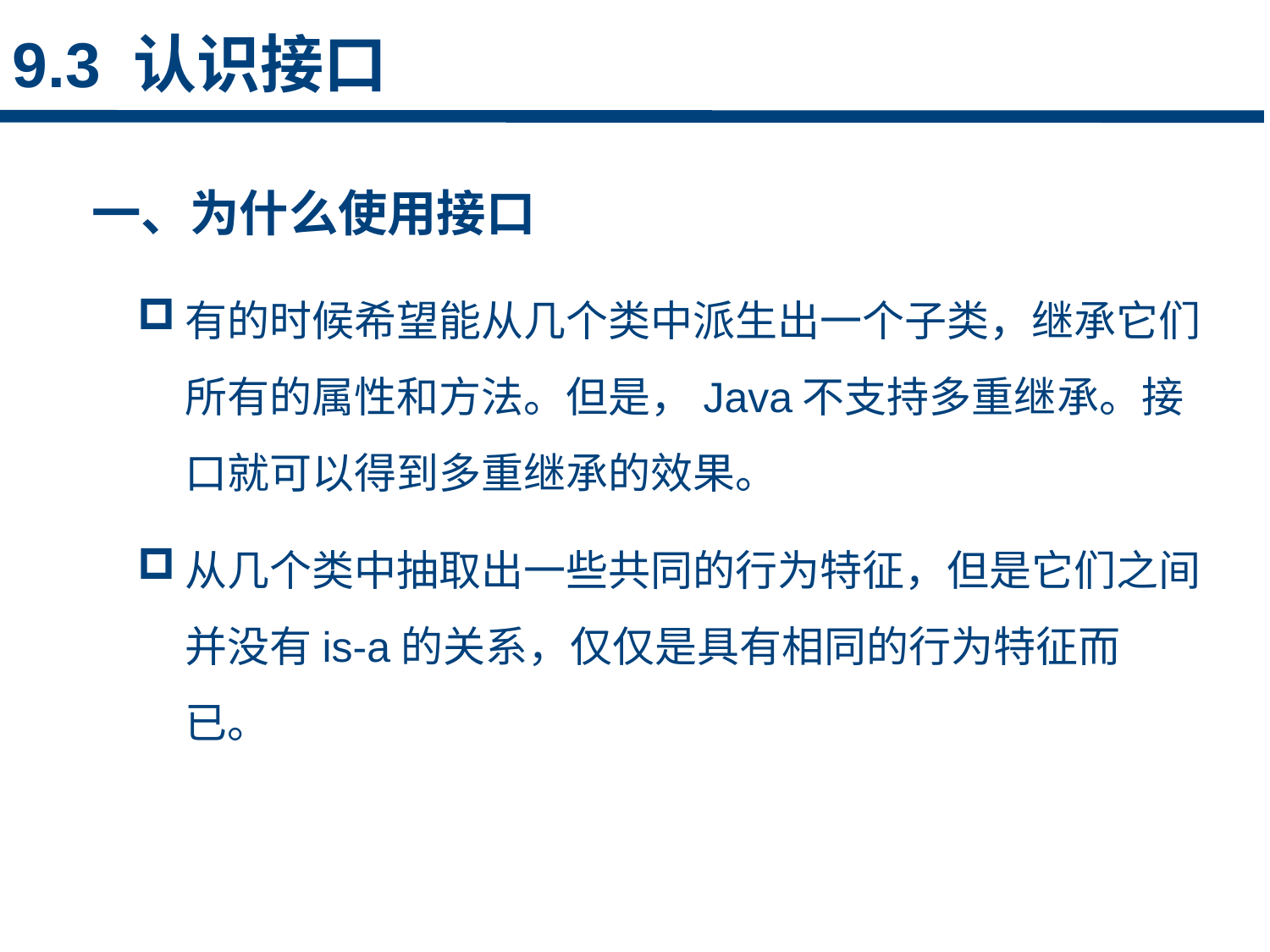

9.3 认识接口
一、为什么使用接口
有的时候希望能从几个类中派生出一个子类，继承它们所有的属性和方法。但是，Java不支持多重继承。接口就可以得到多重继承的效果。
从几个类中抽取出一些共同的行为特征，但是它们之间并没有is-a的关系，仅仅是具有相同的行为特征而已。
点击添加文本
点击添加文本
点击添加文本
点击添加文本